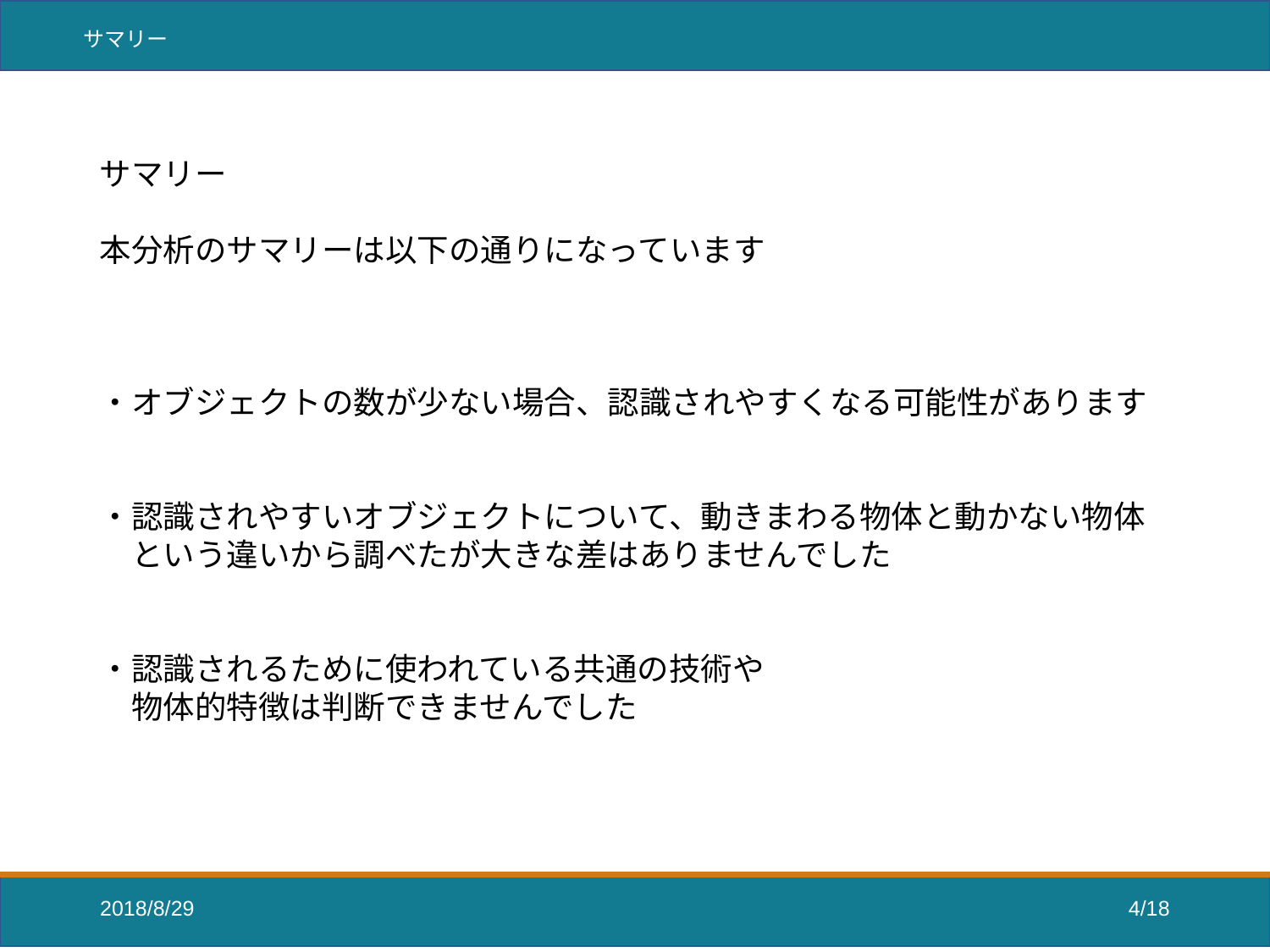

サマリー
サマリー

本分析のサマリーは以下の通りになっています

・オブジェクトの数が少ない場合、認識されやすくなる可能性があります

・認識されやすいオブジェクトについて、動きまわる物体と動かない物体
　という違いから調べたが大きな差はありませんでした

・認識されるために使われている共通の技術や
　物体的特徴は判断できませんでした
2018/8/29
4/18